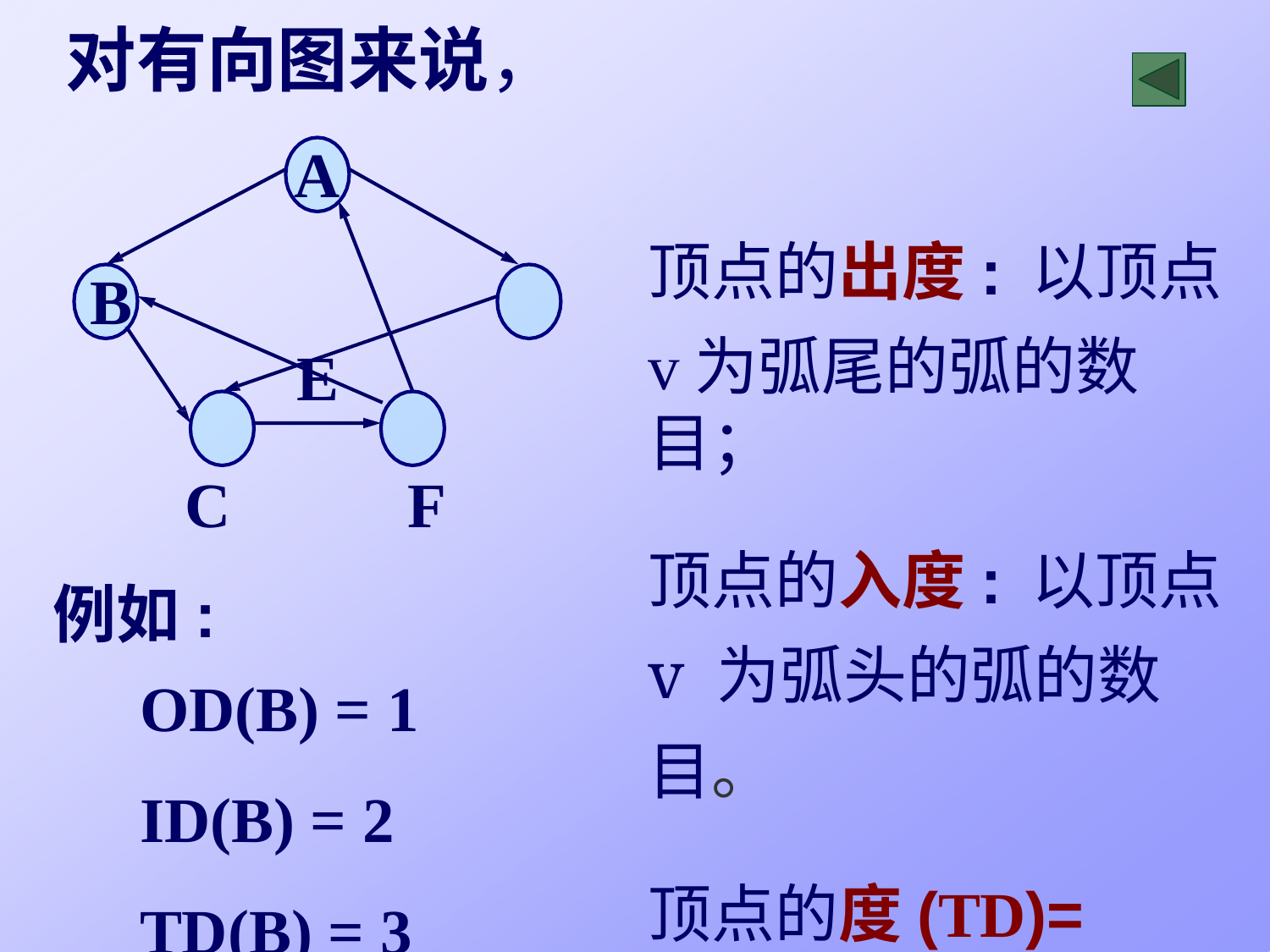

# 对有向图来说，

A
B	E
C	F
例如:
OD(B) = 1
ID(B) = 2
TD(B) = 3

顶点的出度:	以顶点
v为弧尾的弧的数目；
顶点的入度:	以顶点v 为弧头的弧的数目。

顶点的度(TD)=
出度(OD)+入度(ID)